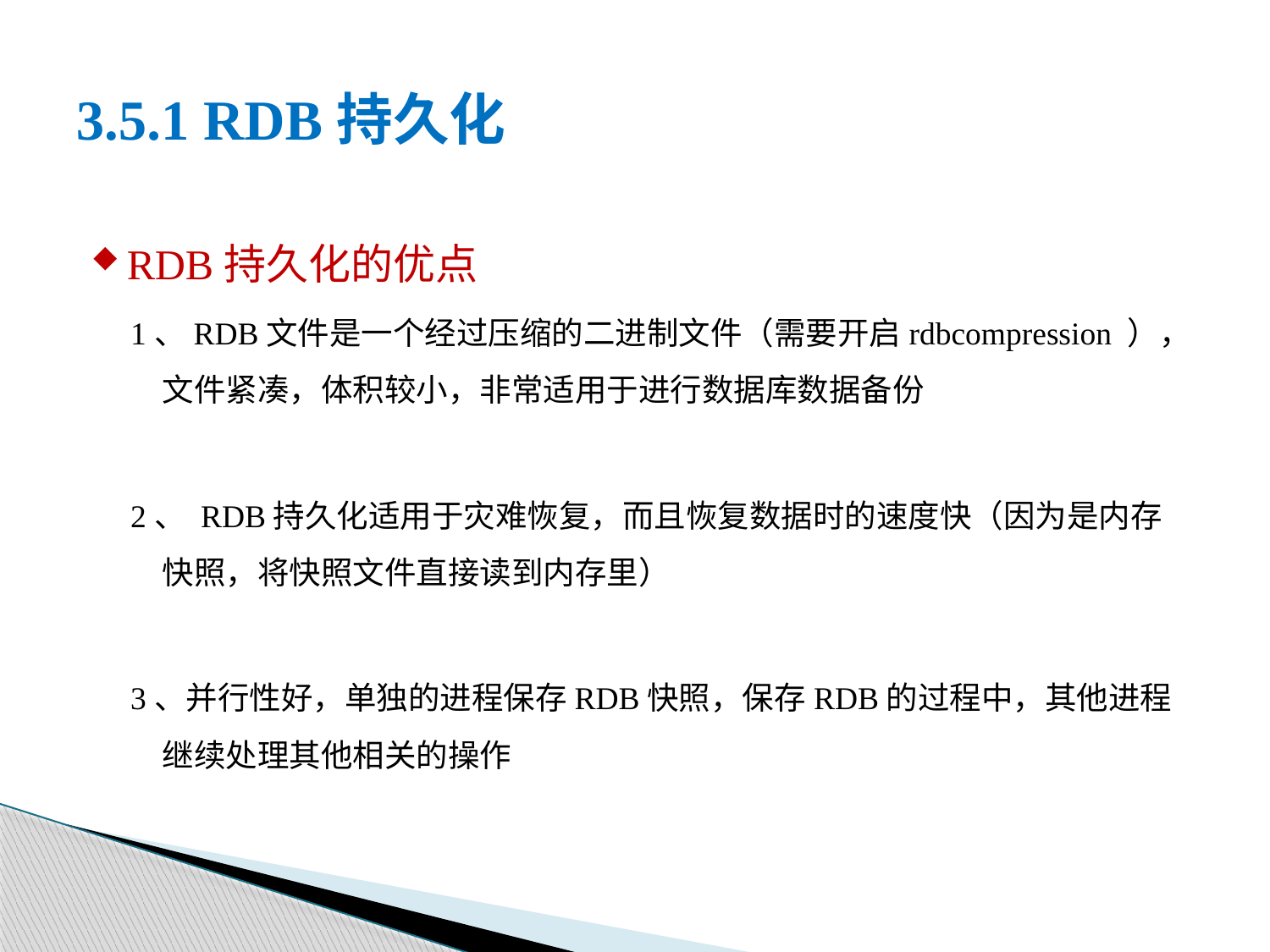

# 3.5.1 RDB持久化
RDB持久化的优点
1、RDB文件是一个经过压缩的二进制文件（需要开启rdbcompression ），文件紧凑，体积较小，非常适用于进行数据库数据备份

2、 RDB持久化适用于灾难恢复，而且恢复数据时的速度快（因为是内存快照，将快照文件直接读到内存里）

3、并行性好，单独的进程保存RDB快照，保存RDB的过程中，其他进程继续处理其他相关的操作